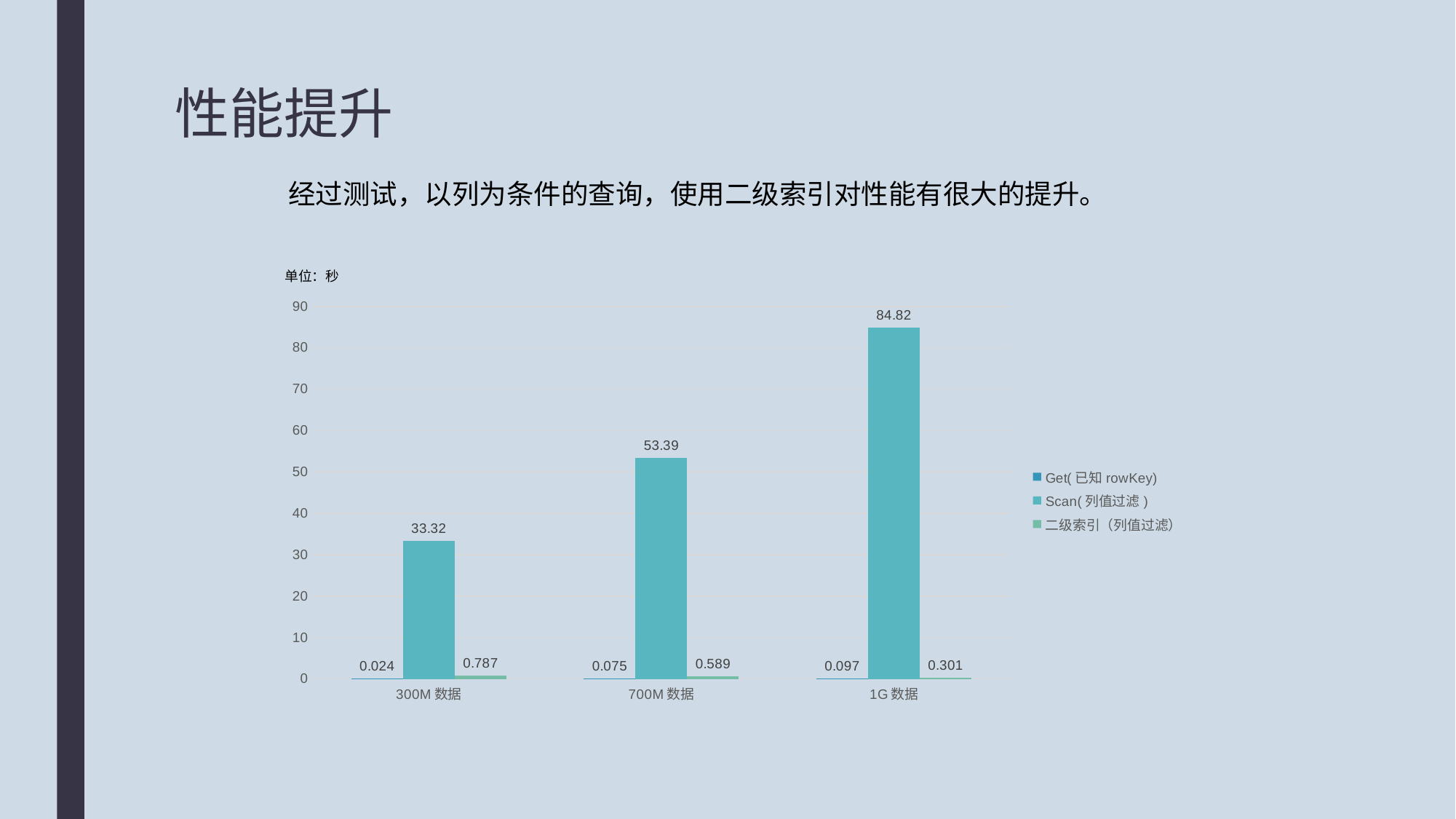

# 性能提升
经过测试，以列为条件的查询，使用二级索引对性能有很大的提升。
单位：秒

### Chart

| Category | Get(已知rowKey) | Scan(列值过滤) | 二级索引（列值过滤） |
|---|---|---|---|
| 300M数据 | 0.024 | 33.32 | 0.787 |
| 700M数据 | 0.075 | 53.39 | 0.589 |
| 1G数据 | 0.097 | 84.82 | 0.301 |